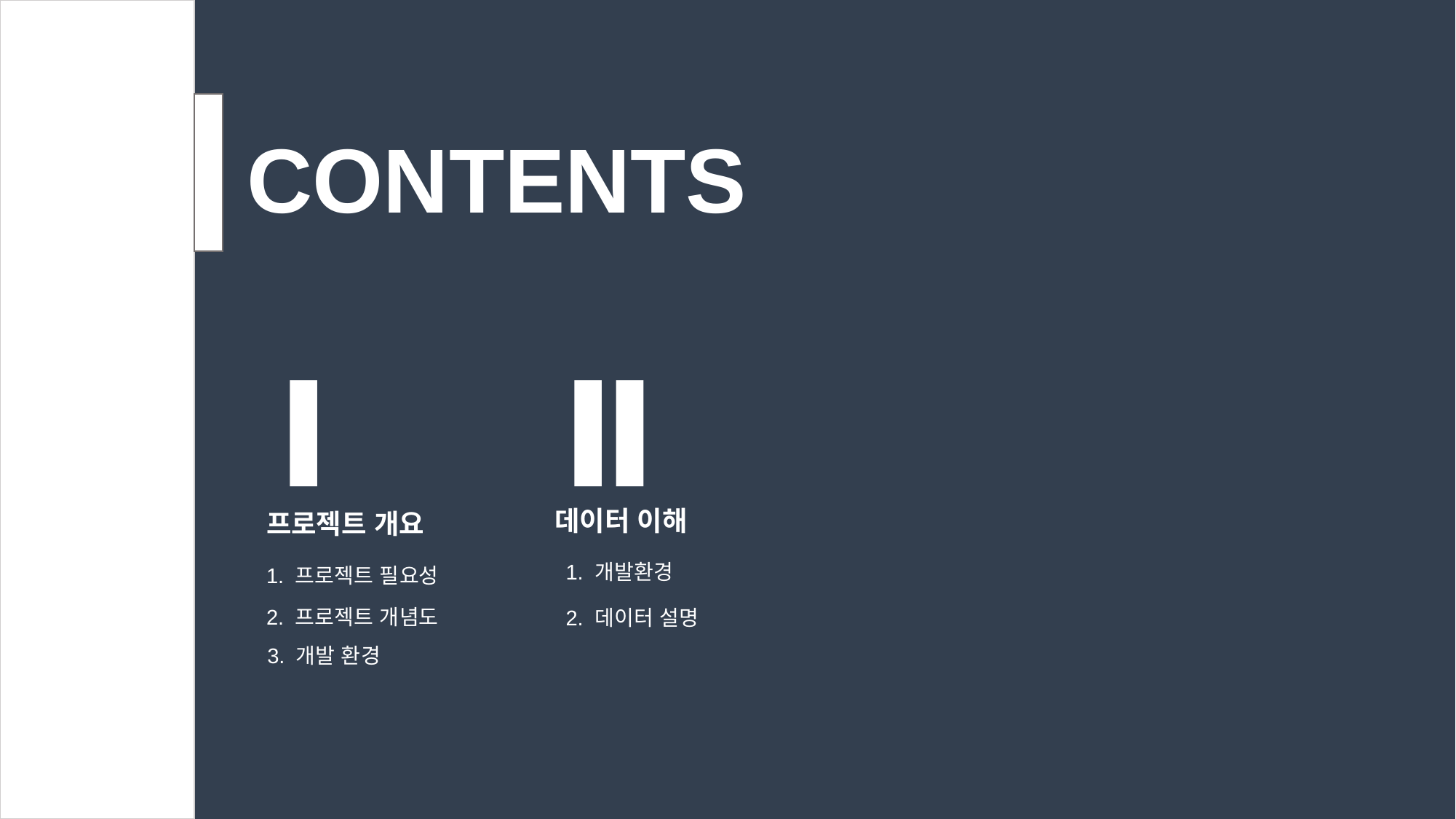

CONTENTS
Ⅰ
Ⅱ
데이터 이해
프로젝트 개요
1. 개발환경
1. 프로젝트 필요성
2. 프로젝트 개념도
2. 데이터 설명
3. 개발 환경